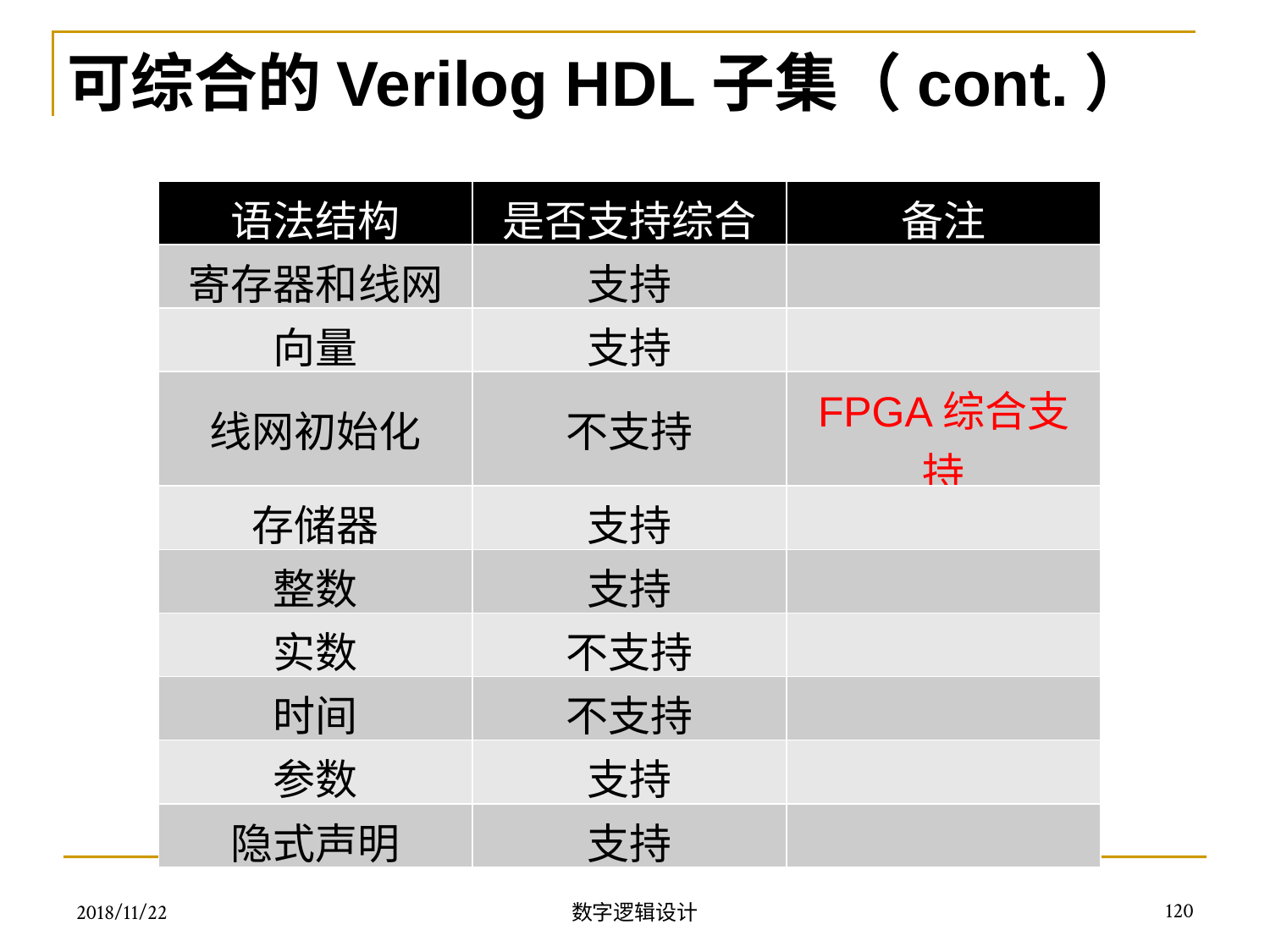

可综合的Verilog HDL子集（cont.）
| 语法结构 | 是否支持综合 | 备注 |
| --- | --- | --- |
| 寄存器和线网 | 支持 |  |
| 向量 | 支持 |  |
| 线网初始化 | 不支持 | FPGA综合支持 |
| 存储器 | 支持 |  |
| 整数 | 支持 |  |
| 实数 | 不支持 |  |
| 时间 | 不支持 |  |
| 参数 | 支持 |  |
| 隐式声明 | 支持 |  |
2018/11/22
120
数字逻辑设计